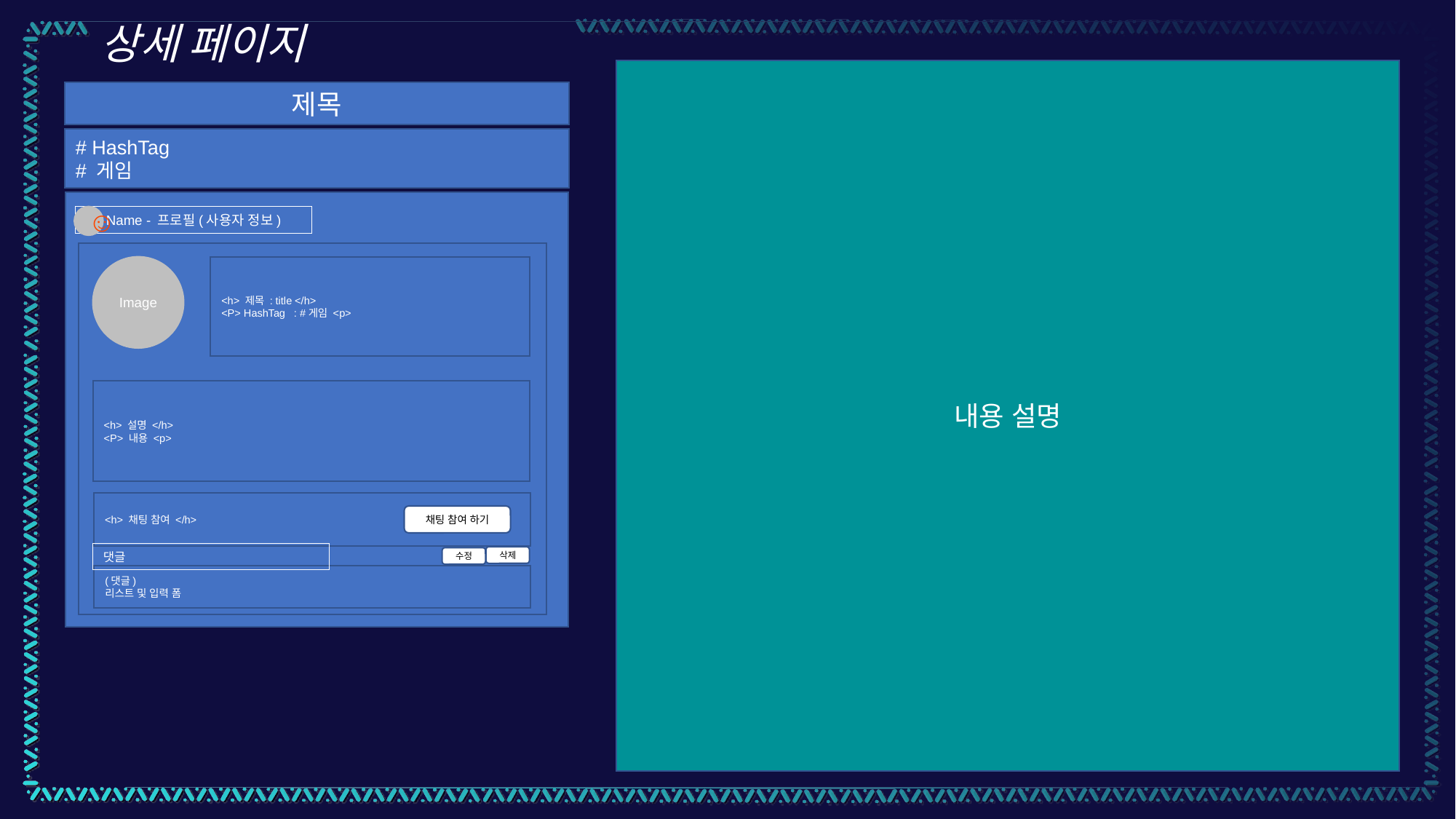

상세 페이지

내용 설명
제목
# HashTag
# 게임

Name - 프로필(사용자 정보)
☺

Image
<h> 제목 : title </h>
<P> HashTag   : #게임 <p>
<h> 설명 </h>
<P> 내용 <p>
<h> 채팅 참여 </h>
채팅 참여 하기
댓글
삭제
수정
(댓글)
리스트 및 입력 폼